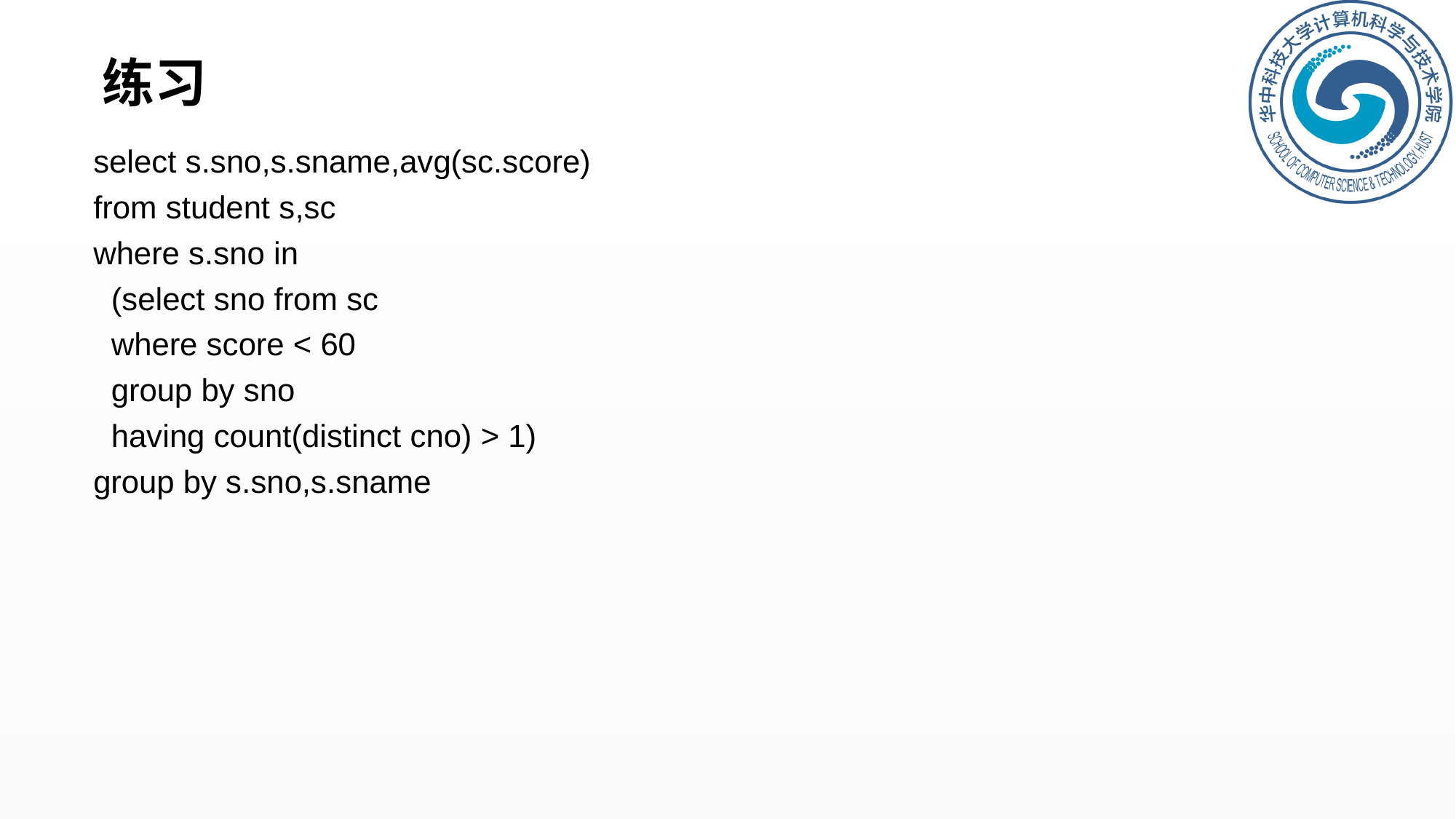

# 练习
select s.sno,s.sname,avg(sc.score)
from student s,sc
where s.sno in
  (select sno from sc
  where score < 60
  group by sno
  having count(distinct cno) > 1)
group by s.sno,s.sname